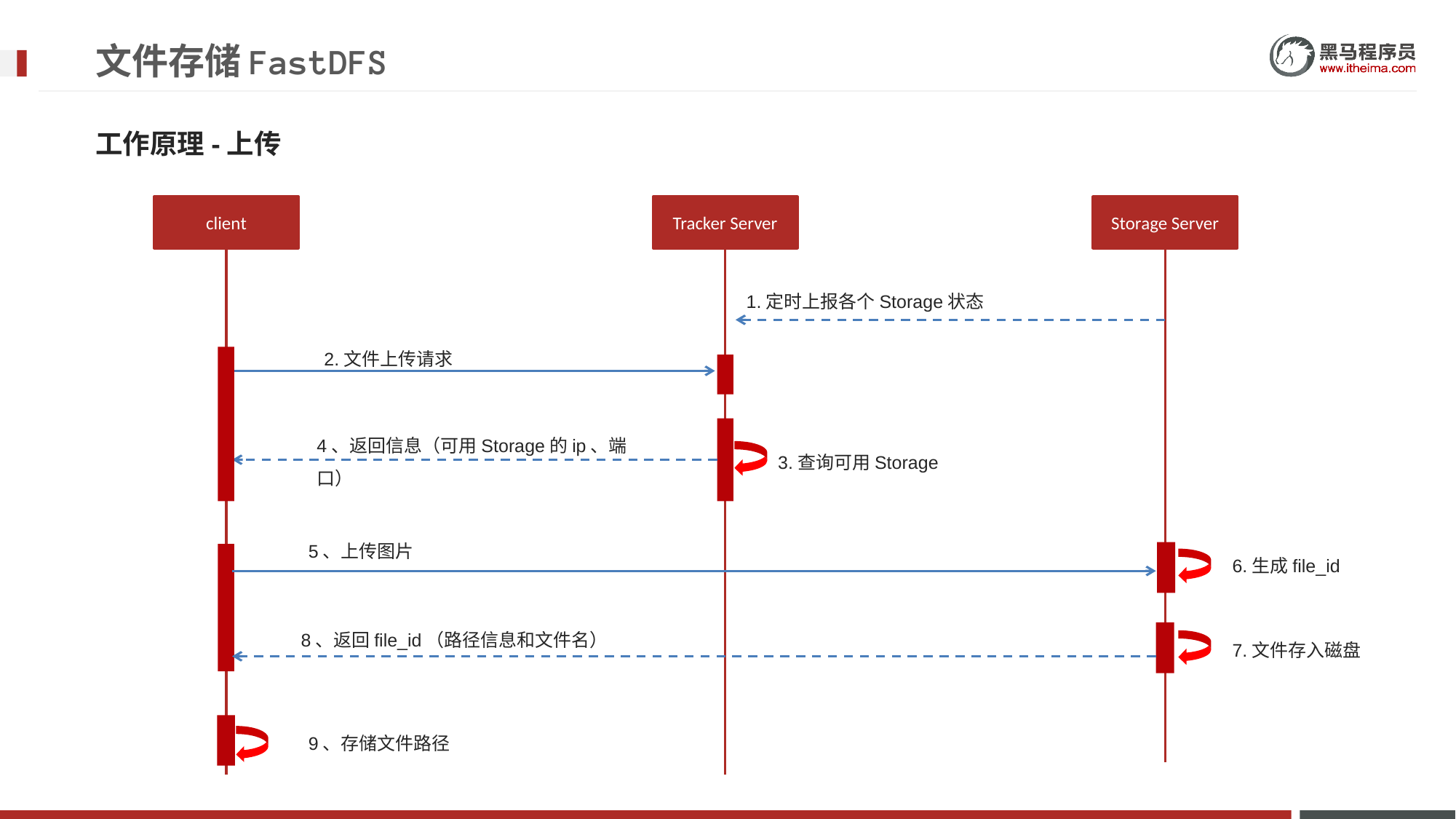

# 文件存储FastDFS
工作原理-上传
client
Tracker Server
Storage Server
1.定时上报各个Storage状态
2.文件上传请求

4、返回信息（可用Storage的ip、端口）

3.查询可用Storage

5、上传图片
6.生成file_id

8、返回file_id（路径信息和文件名）

7.文件存入磁盘

9、存储文件路径